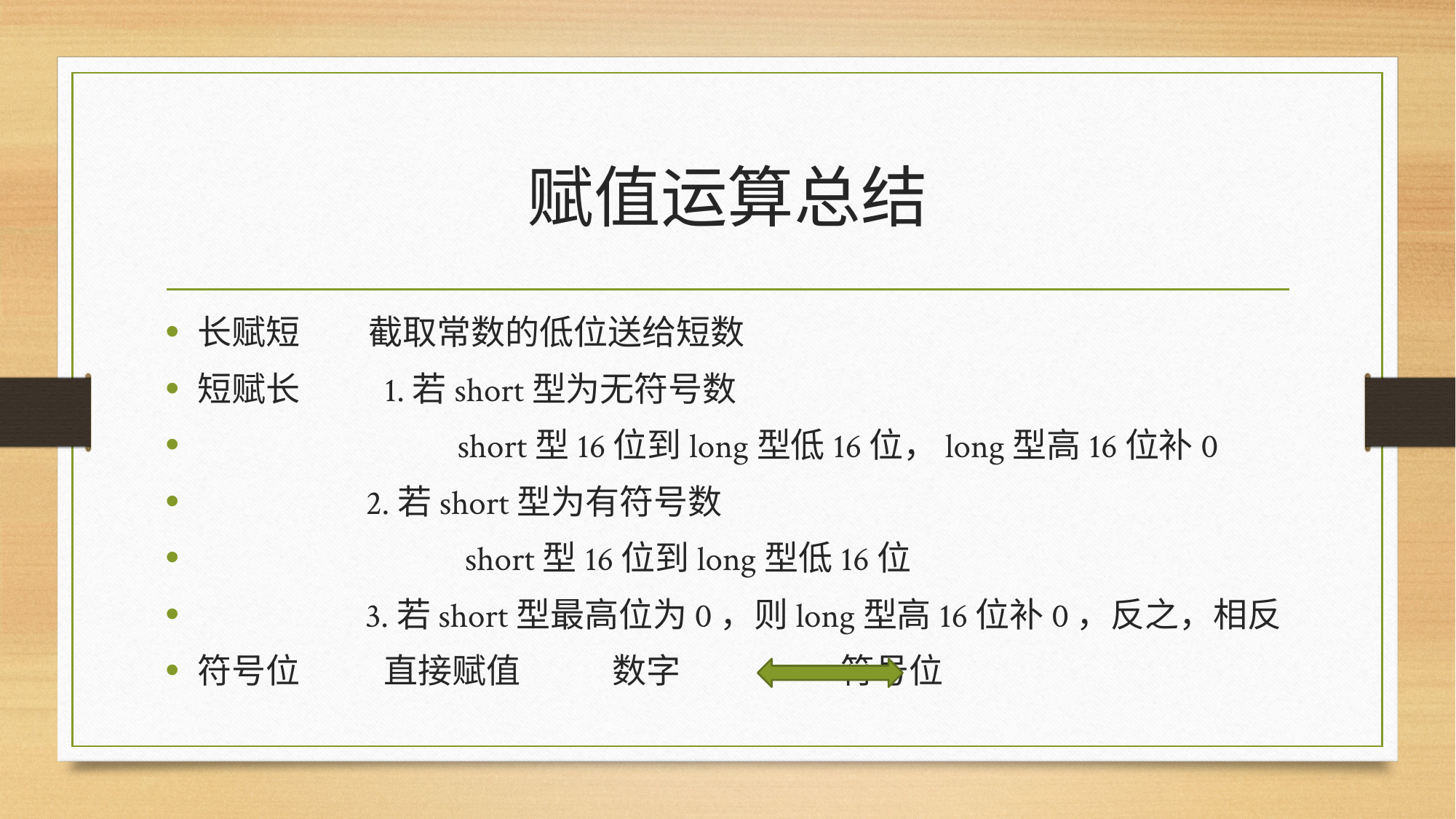

# 赋值运算总结
长赋短         截取常数的低位送给短数
短赋长          1.若short型为无符号数
                                  short型16位到long型低16位，long型高16位补0
                      2.若short型为有符号数
                                   short型16位到long型低16位
                      3.若short型最高位为0，则long型高16位补0，反之，相反
符号位           直接赋值            数字                     符号位